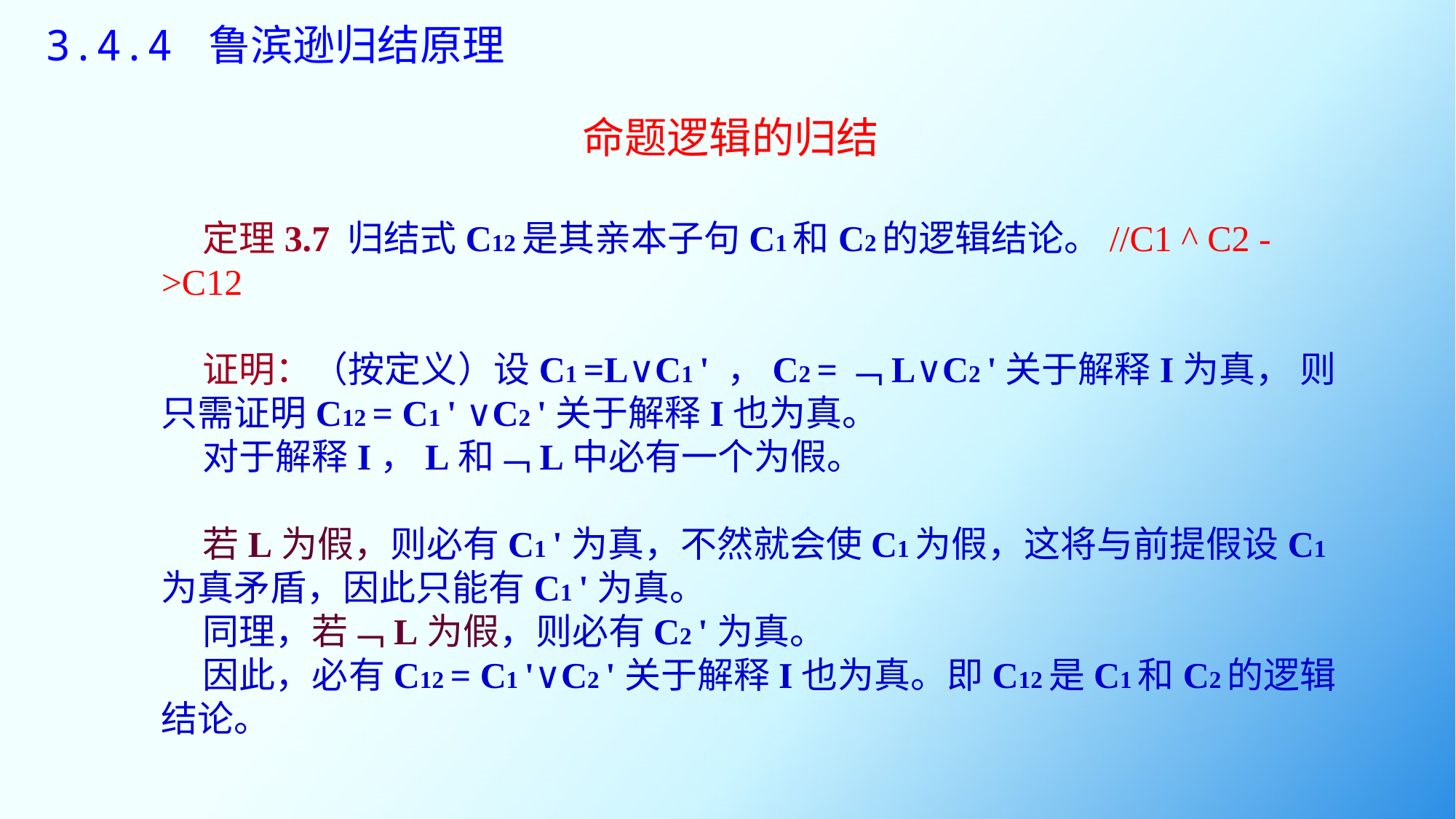

# 3.4.4 鲁滨逊归结原理
命题逻辑的归结
    定理3.7 归结式C12是其亲本子句C1和C2的逻辑结论。//C1 ^ C2 ->C12

    证明：（按定义）设C1 =L∨C1 ' ，C2 =﹁L∨C2 '关于解释I为真， 则只需证明C12 = C1 ' ∨C2 '关于解释I也为真。
    对于解释I，L和﹁L中必有一个为假。

    若L为假，则必有C1 '为真，不然就会使C1为假，这将与前提假设C1为真矛盾，因此只能有C1 '为真。
    同理，若﹁L为假，则必有C2 '为真。
    因此，必有C12 = C1 '∨C2 '关于解释I也为真。即C12是C1和C2的逻辑结论。
4